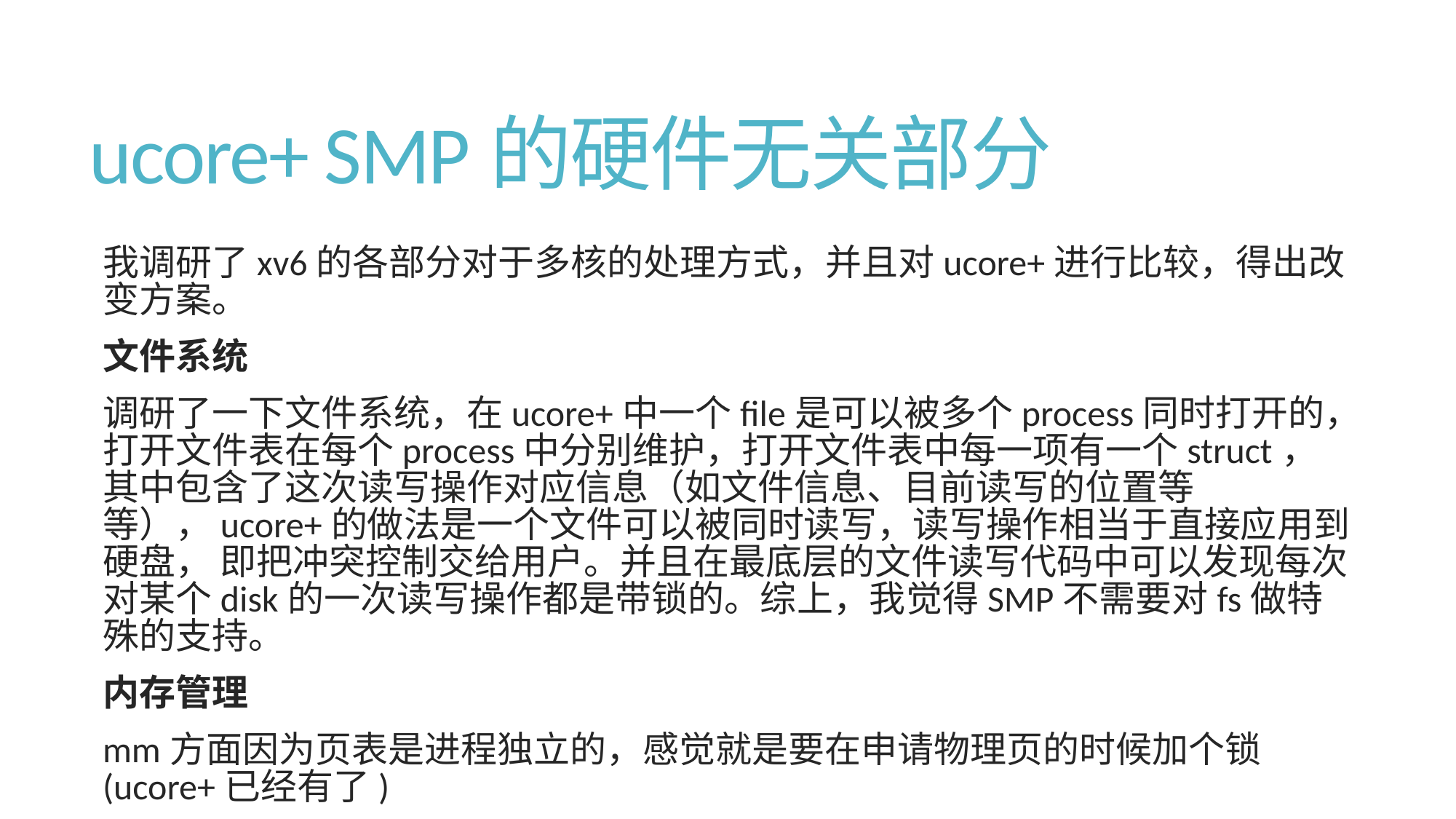

# ucore+ SMP的硬件无关部分
我调研了xv6的各部分对于多核的处理方式，并且对ucore+进行比较，得出改变方案。
文件系统
调研了一下文件系统，在ucore+中一个file是可以被多个process同时打开的，打开文件表在每个process中分别维护，打开文件表中每一项有一个struct， 其中包含了这次读写操作对应信息（如文件信息、目前读写的位置等等），ucore+的做法是一个文件可以被同时读写，读写操作相当于直接应用到硬盘， 即把冲突控制交给用户。并且在最底层的文件读写代码中可以发现每次对某个disk的一次读写操作都是带锁的。综上，我觉得SMP不需要对fs做特殊的支持。
内存管理
mm方面因为页表是进程独立的，感觉就是要在申请物理页的时候加个锁(ucore+已经有了)